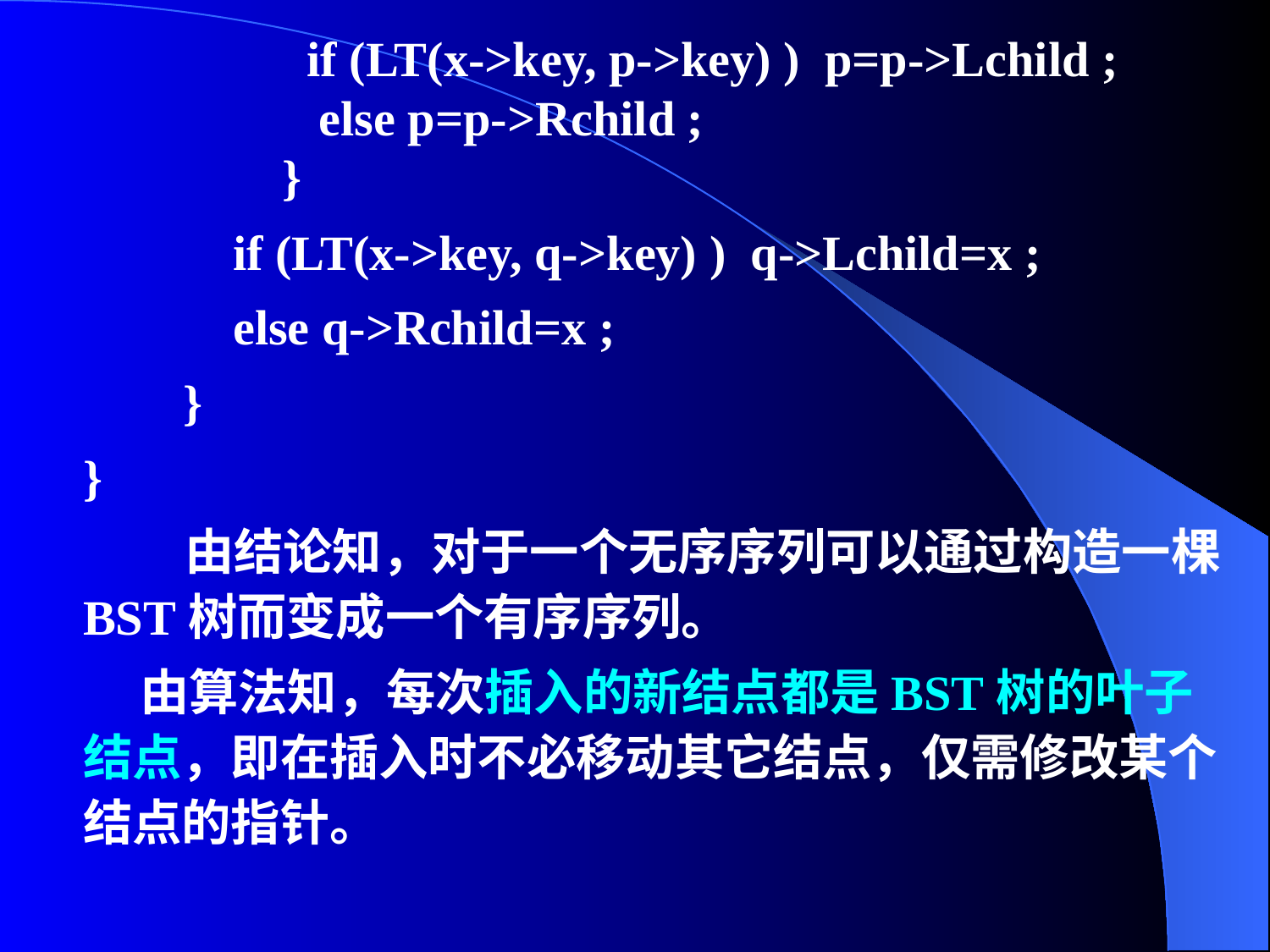

if (LT(x->key, p->key) )  p=p->Lchild ;
       else p=p->Rchild ;
    }
if (LT(x->key, q->key) )  q->Lchild=x ;
else q->Rchild=x ;
}
}
        由结论知，对于一个无序序列可以通过构造一棵BST树而变成一个有序序列。
    由算法知，每次插入的新结点都是BST树的叶子结点，即在插入时不必移动其它结点，仅需修改某个结点的指针。